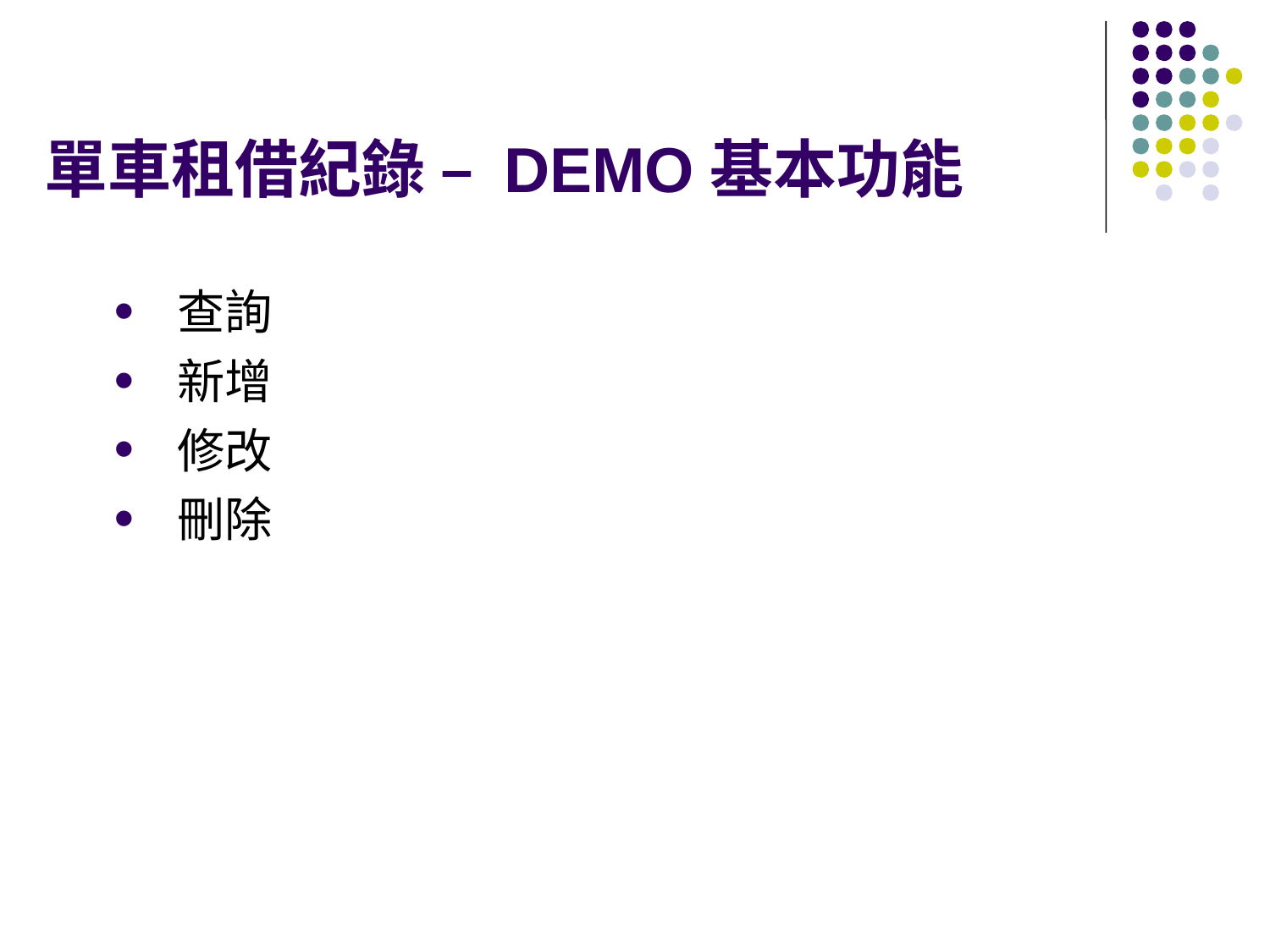

# 單車租借紀錄 – DEMO基本功能
查詢
新增
修改
刪除